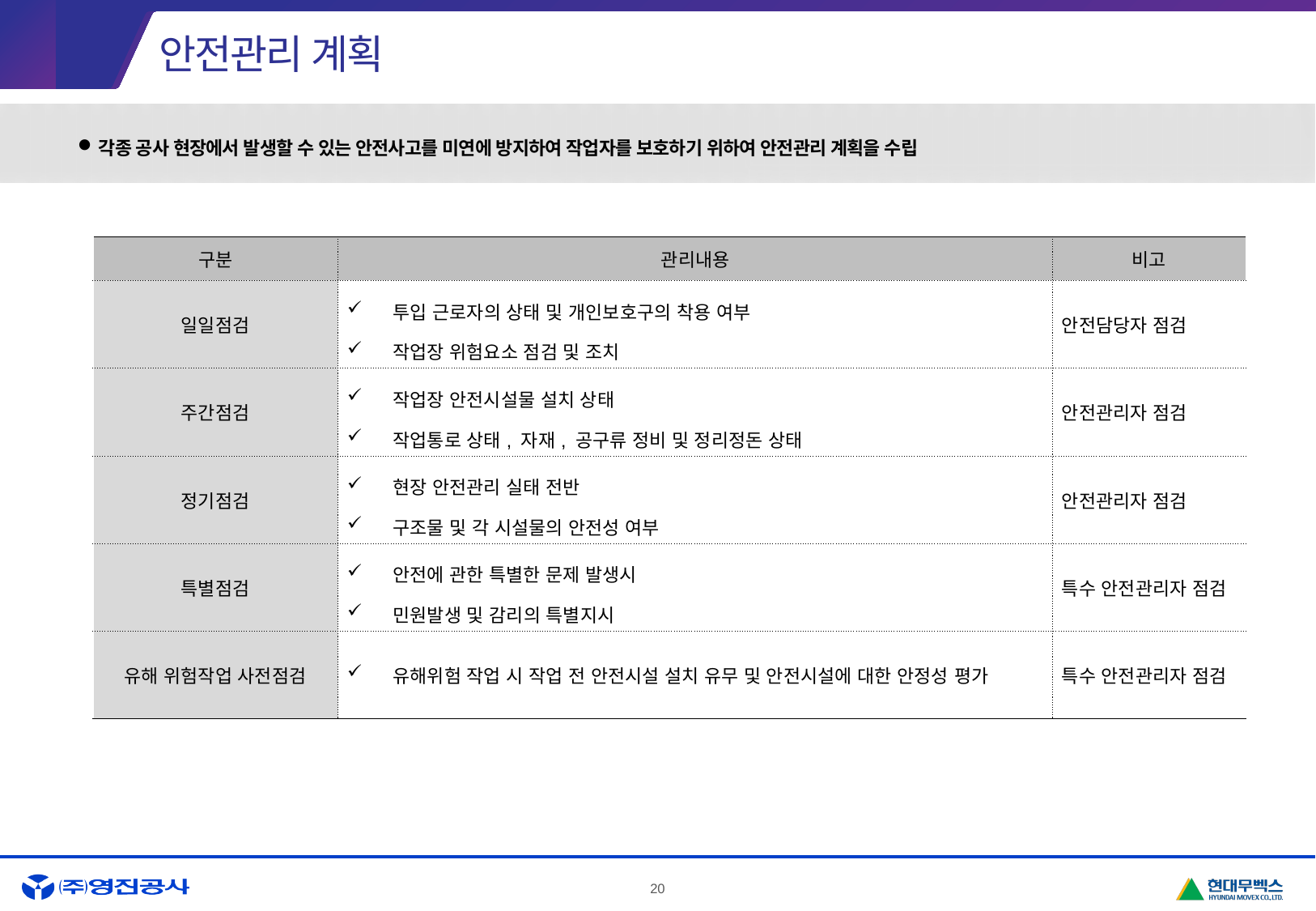

06
안전관리 계획
각종 공사 현장에서 발생할 수 있는 안전사고를 미연에 방지하여 작업자를 보호하기 위하여 안전관리 계획을 수립
| 구분 | 관리내용 | 비고 |
| --- | --- | --- |
| 일일점검 | 투입 근로자의 상태 및 개인보호구의 착용 여부 작업장 위험요소 점검 및 조치 | 안전담당자 점검 |
| 주간점검 | 작업장 안전시설물 설치 상태 작업통로 상태, 자재, 공구류 정비 및 정리정돈 상태 | 안전관리자 점검 |
| 정기점검 | 현장 안전관리 실태 전반 구조물 및 각 시설물의 안전성 여부 | 안전관리자 점검 |
| 특별점검 | 안전에 관한 특별한 문제 발생시 민원발생 및 감리의 특별지시 | 특수 안전관리자 점검 |
| 유해 위험작업 사전점검 | 유해위험 작업 시 작업 전 안전시설 설치 유무 및 안전시설에 대한 안정성 평가 | 특수 안전관리자 점검 |